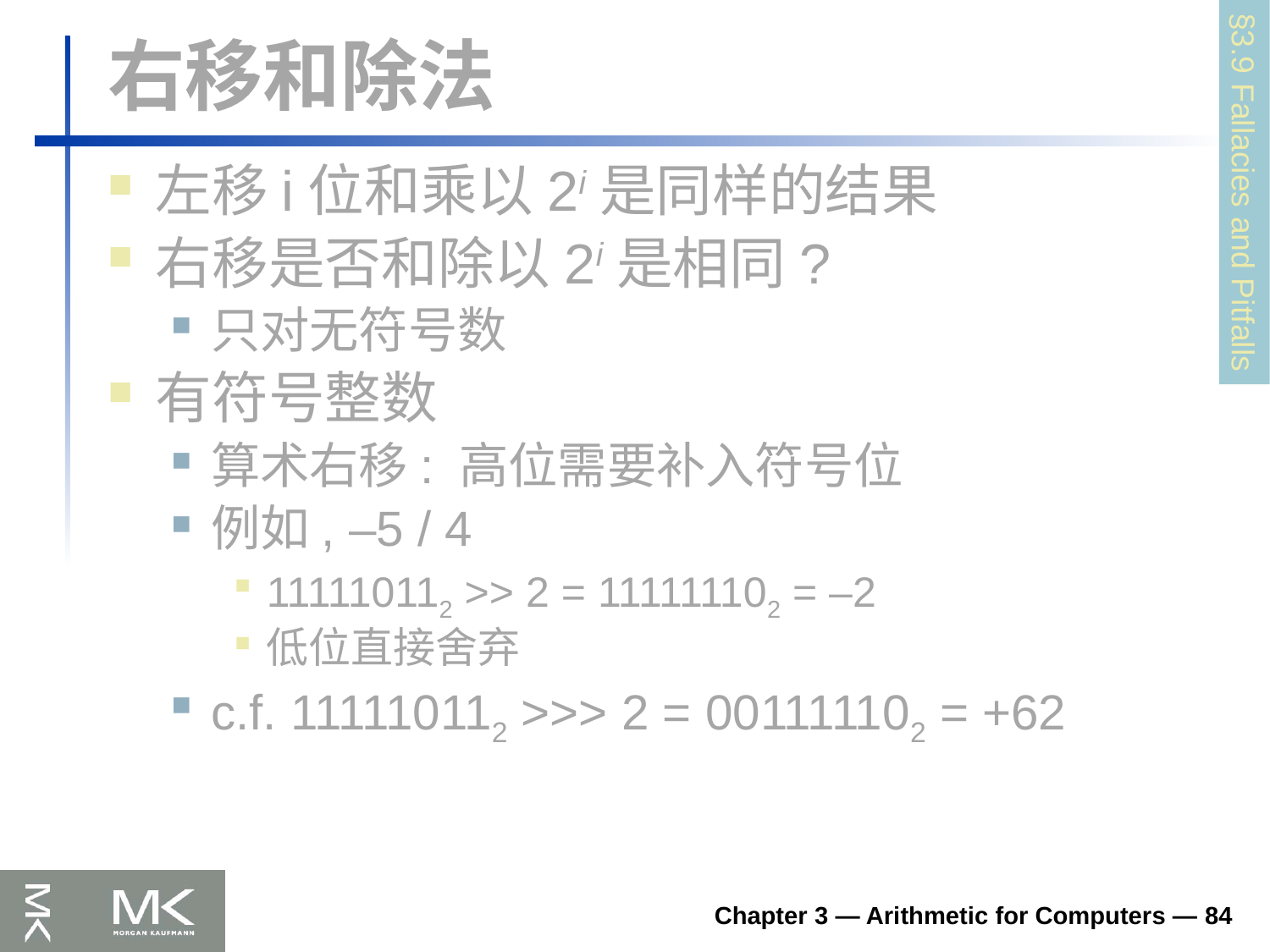

# 右移和除法
左移i位和乘以2i是同样的结果
右移是否和除以2i是相同?
只对无符号数
有符号整数
算术右移: 高位需要补入符号位
例如, –5 / 4
111110112 >> 2 = 111111102 = –2
低位直接舍弃
c.f. 111110112 >>> 2 = 001111102 = +62
§3.9 Fallacies and Pitfalls
Chapter 3 — Arithmetic for Computers — 84